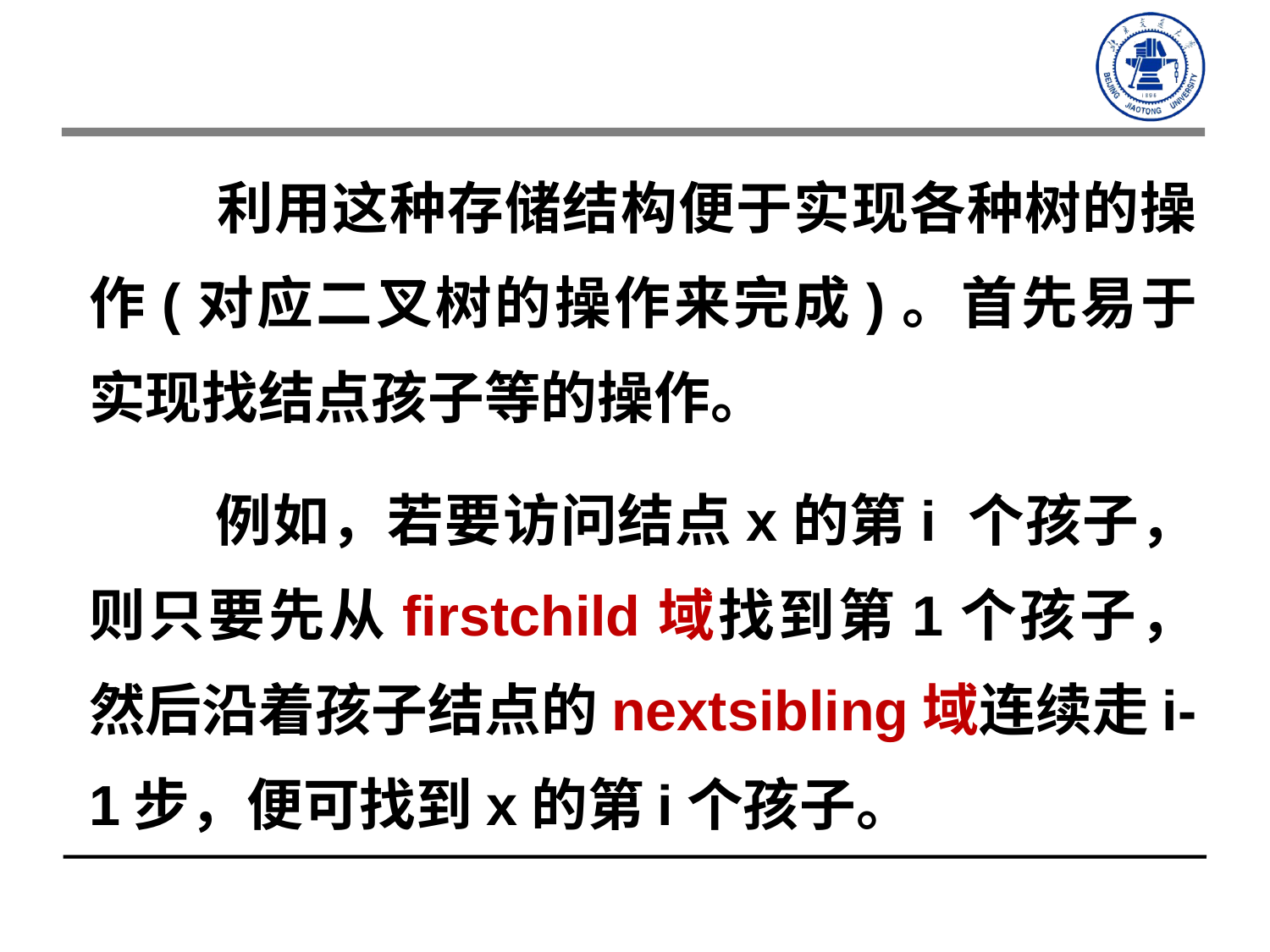

利用这种存储结构便于实现各种树的操作(对应二叉树的操作来完成)。首先易于实现找结点孩子等的操作。
        例如，若要访问结点x的第i 个孩子，则只要先从firstchild域找到第1个孩子，然后沿着孩子结点的nextsibling域连续走i-1步，便可找到x的第i个孩子。